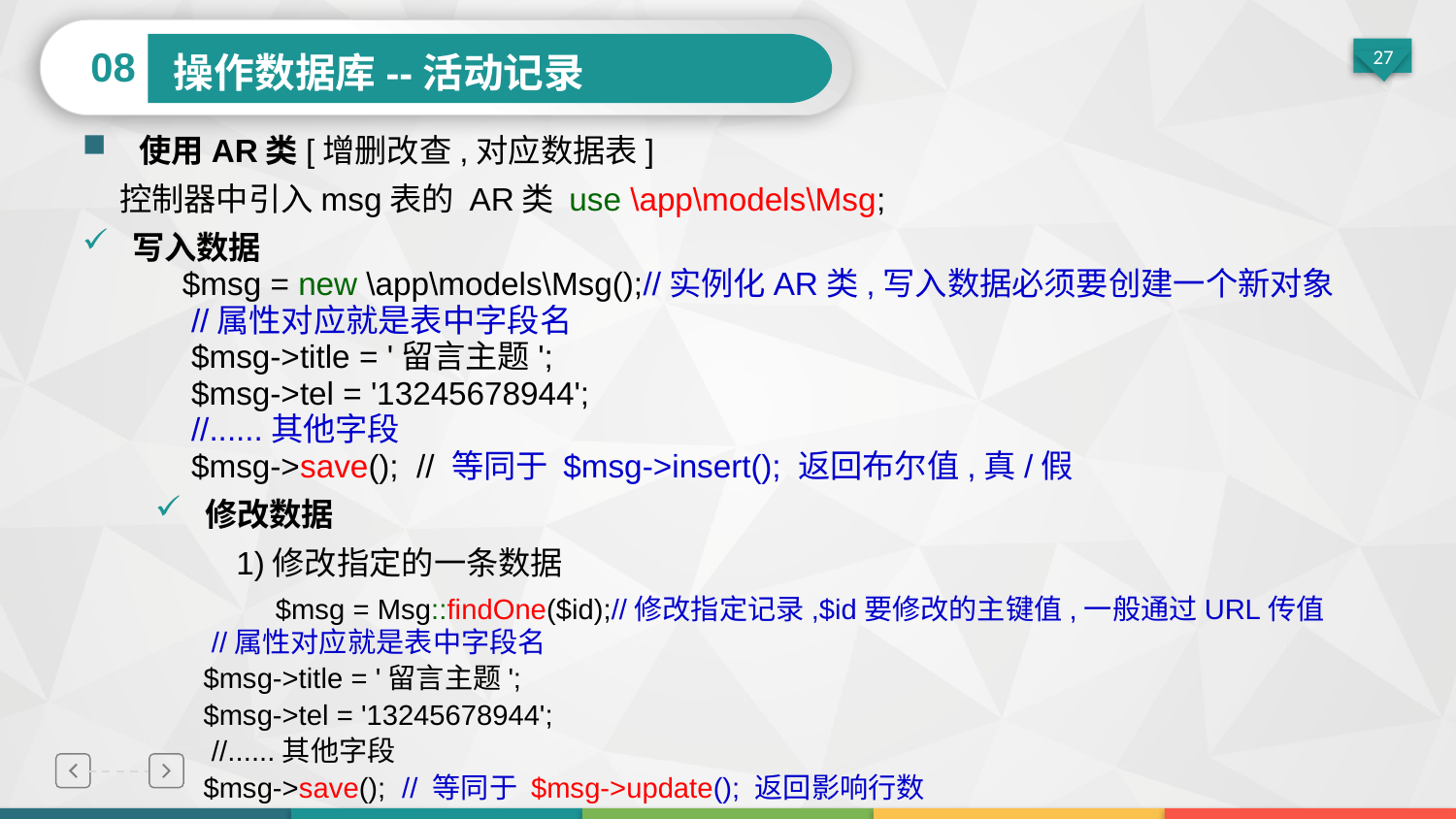

08
操作数据库--活动记录
  使用AR类[增删改查,对应数据表]
    控制器中引入msg表的 AR类 use \app\models\Msg;
 写入数据
   $msg = new \app\models\Msg();//实例化AR类,写入数据必须要创建一个新对象
    //属性对应就是表中字段名
    $msg->title = '留言主题';
    $msg->tel = '13245678944';
    //......其他字段
    $msg->save();  // 等同于 $msg->insert(); 返回布尔值,真/假
 修改数据
         1)修改指定的一条数据
               $msg = Msg::findOne($id);//修改指定记录,$id要修改的主键值,一般通过URL传值
       //属性对应就是表中字段名
      $msg->title = '留言主题';
      $msg->tel = '13245678944';
       //......其他字段
      $msg->save();  // 等同于 $msg->update(); 返回影响行数